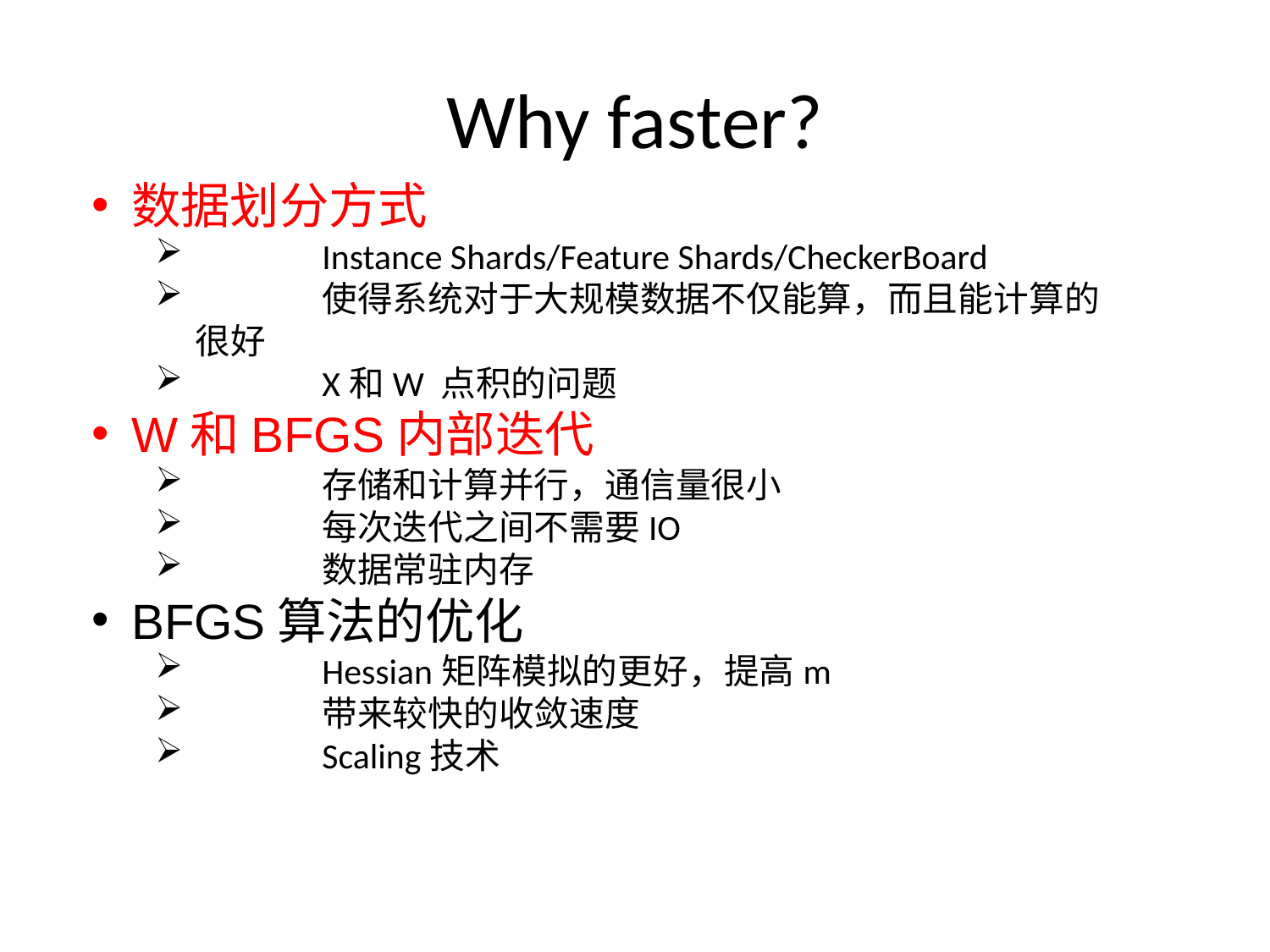

# Why faster?
数据划分方式
 	Instance Shards/Feature Shards/CheckerBoard
	使得系统对于大规模数据不仅能算，而且能计算的很好
	X和W 点积的问题
W和BFGS内部迭代
	存储和计算并行，通信量很小
	每次迭代之间不需要IO
	数据常驻内存
BFGS算法的优化
	Hessian矩阵模拟的更好，提高m
	带来较快的收敛速度
	Scaling技术